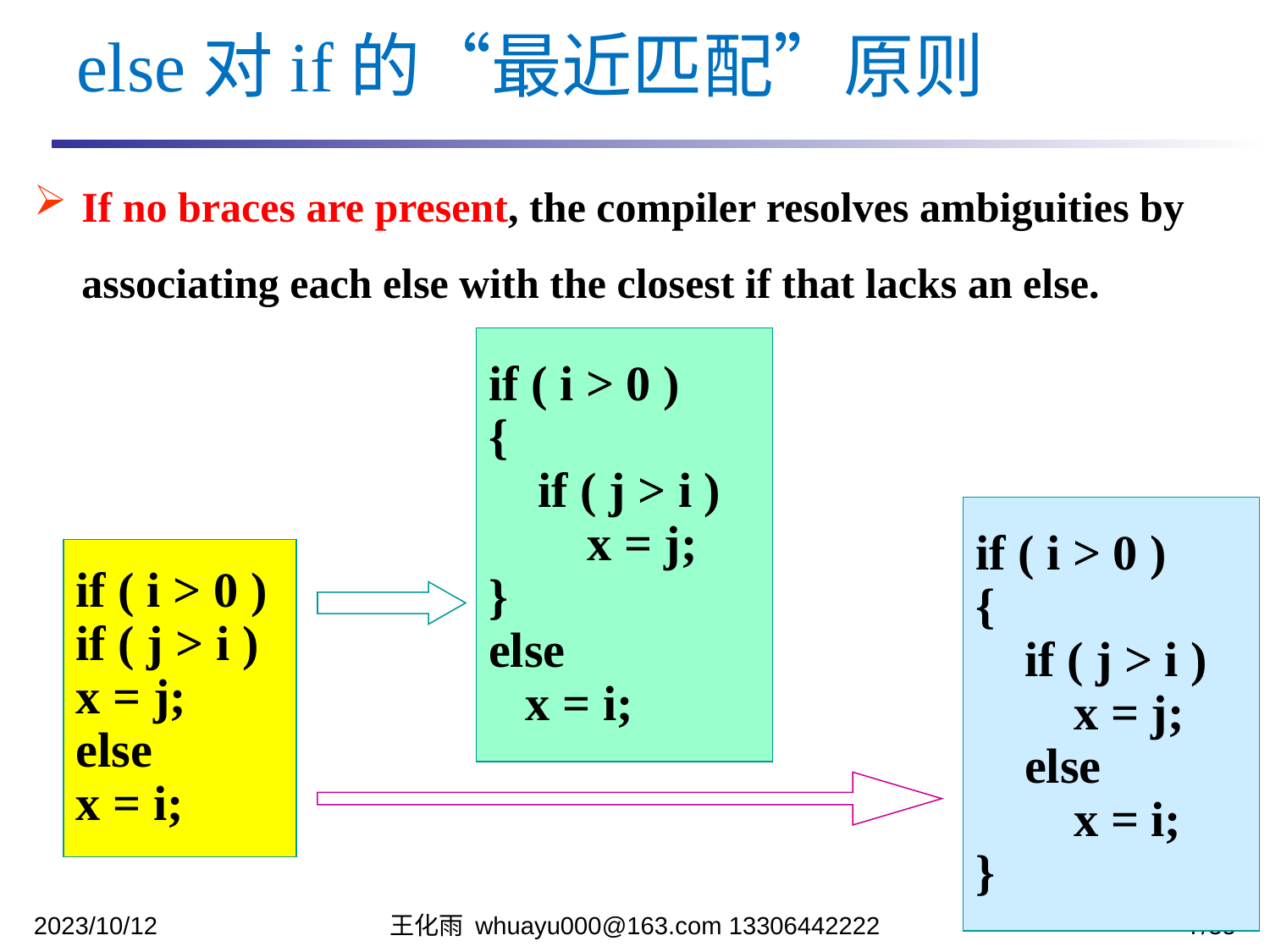

else对if的“最近匹配”原则
If no braces are present, the compiler resolves ambiguities by associating each else with the closest if that lacks an else.
if ( i > 0 )
{
    if ( j > i )
        x = j;
}
else
   x = i;
if ( i > 0 )
{
    if ( j > i )
        x = j;
    else
        x = i;
}
if ( i > 0 )
if ( j > i )
x = j;
else
x = i;

2023/10/12
王化雨 whuayu000@163.com 13306442222
7/35